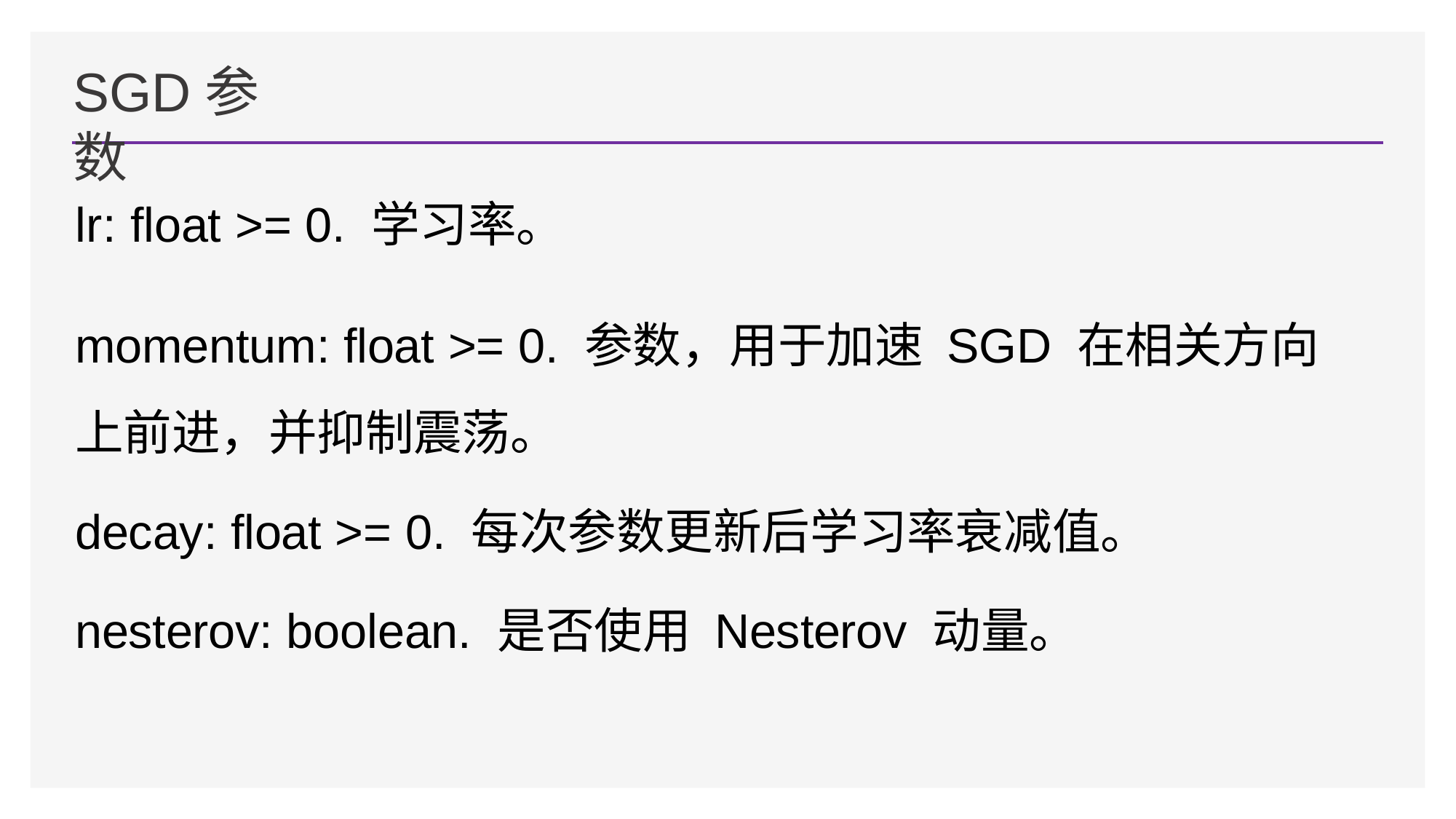

# SGD参数
lr: float >= 0. 学习率。
momentum: float >= 0. 参数，用于加速 SGD 在相关方向 上前进，并抑制震荡。

decay: float >= 0. 每次参数更新后学习率衰减值。

nesterov: boolean. 是否使用 Nesterov 动量。